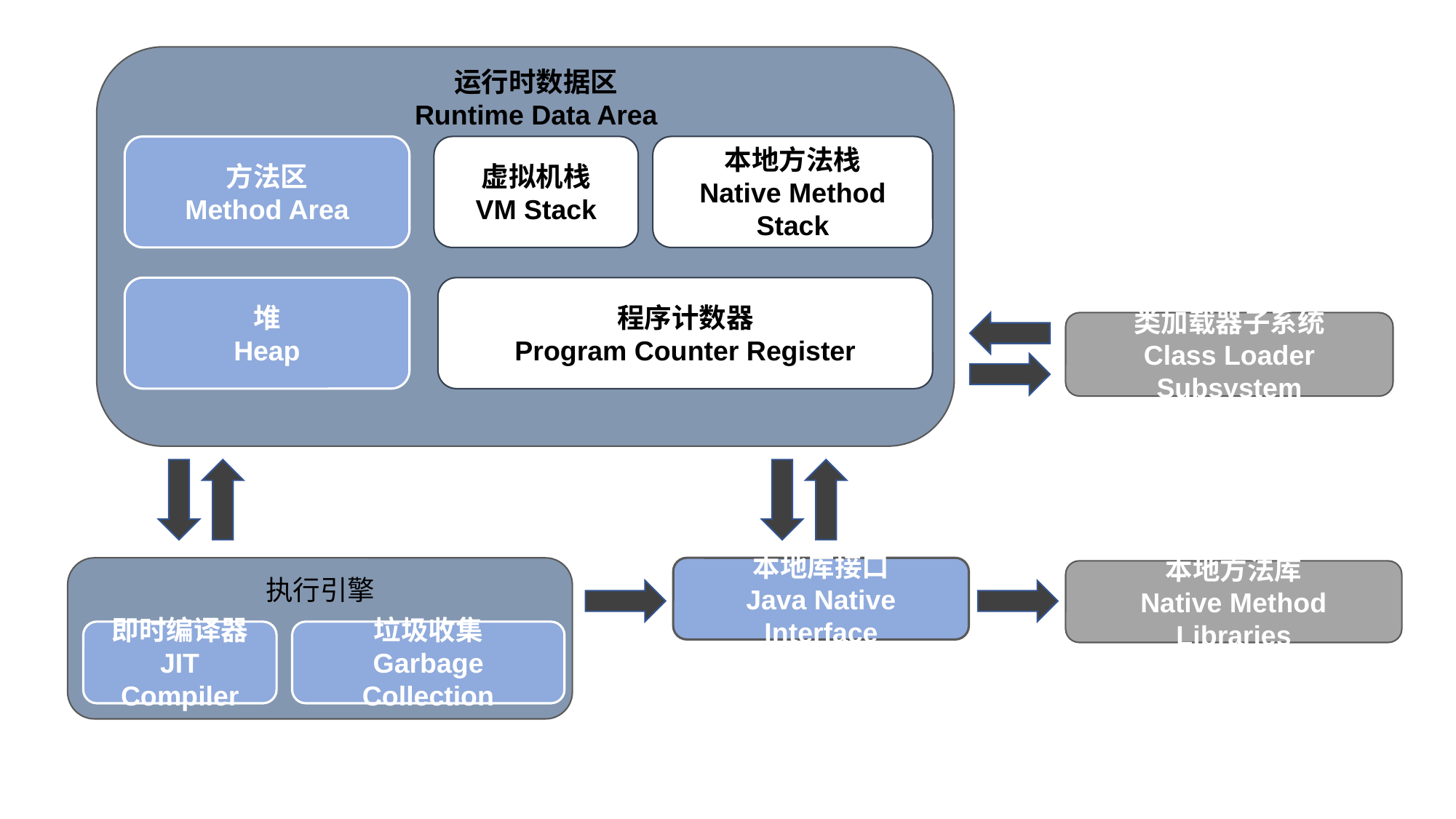

运行时数据区
Runtime Data Area
方法区
Method Area
虚拟机栈
VM Stack
本地方法栈
Native Method Stack
堆
Heap
程序计数器
Program Counter Register

类加载器子系统
Class Loader Subsystem

执行引擎
垃圾收集
Garbage Collection
即时编译器
JIT Compiler
本地库接口
Java Native Interface
本地方法库
Native Method Libraries